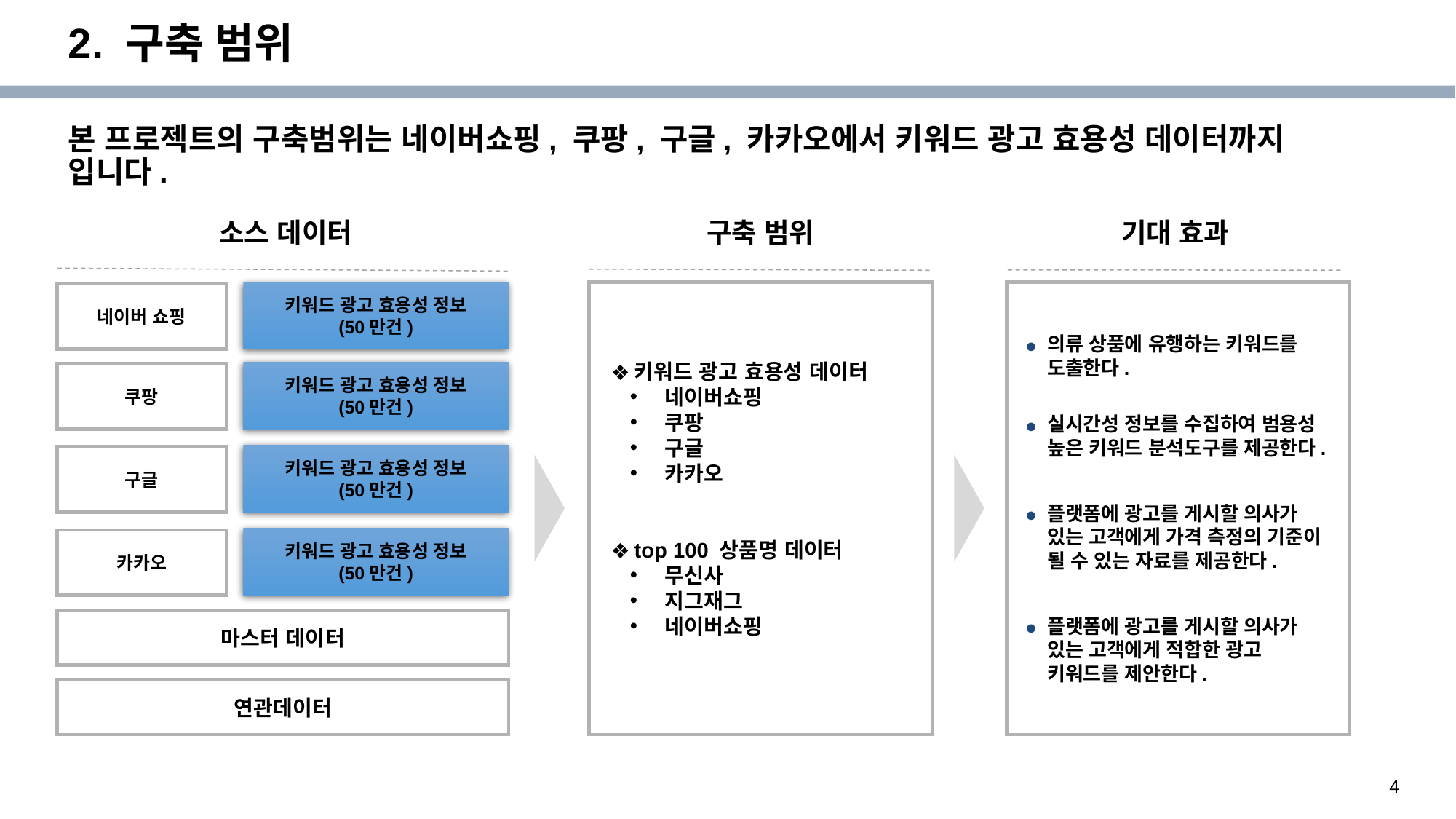

# 2. 구축 범위
본 프로젝트의 구축범위는 네이버쇼핑, 쿠팡, 구글, 카카오에서 키워드 광고 효용성 데이터까지 입니다.
소스 데이터
구축 범위
기대 효과
키워드 광고 효용성 정보
(50만건)
키워드 광고 효용성 데이터
네이버쇼핑
쿠팡
구글
카카오

top 100 상품명 데이터
무신사
지그재그
네이버쇼핑

의류 상품에 유행하는 키워드를 도출한다.

실시간성 정보를 수집하여 범용성 높은 키워드 분석도구를 제공한다.

플랫폼에 광고를 게시할 의사가 있는 고객에게 가격 측정의 기준이 될 수 있는 자료를 제공한다.

플랫폼에 광고를 게시할 의사가 있는 고객에게 적합한 광고 키워드를 제안한다.
네이버 쇼핑
키워드 광고 효용성 정보
(50만건)
쿠팡
키워드 광고 효용성 정보
(50만건)
구글

키워드 광고 효용성 정보
(50만건)
카카오
마스터 데이터
연관데이터